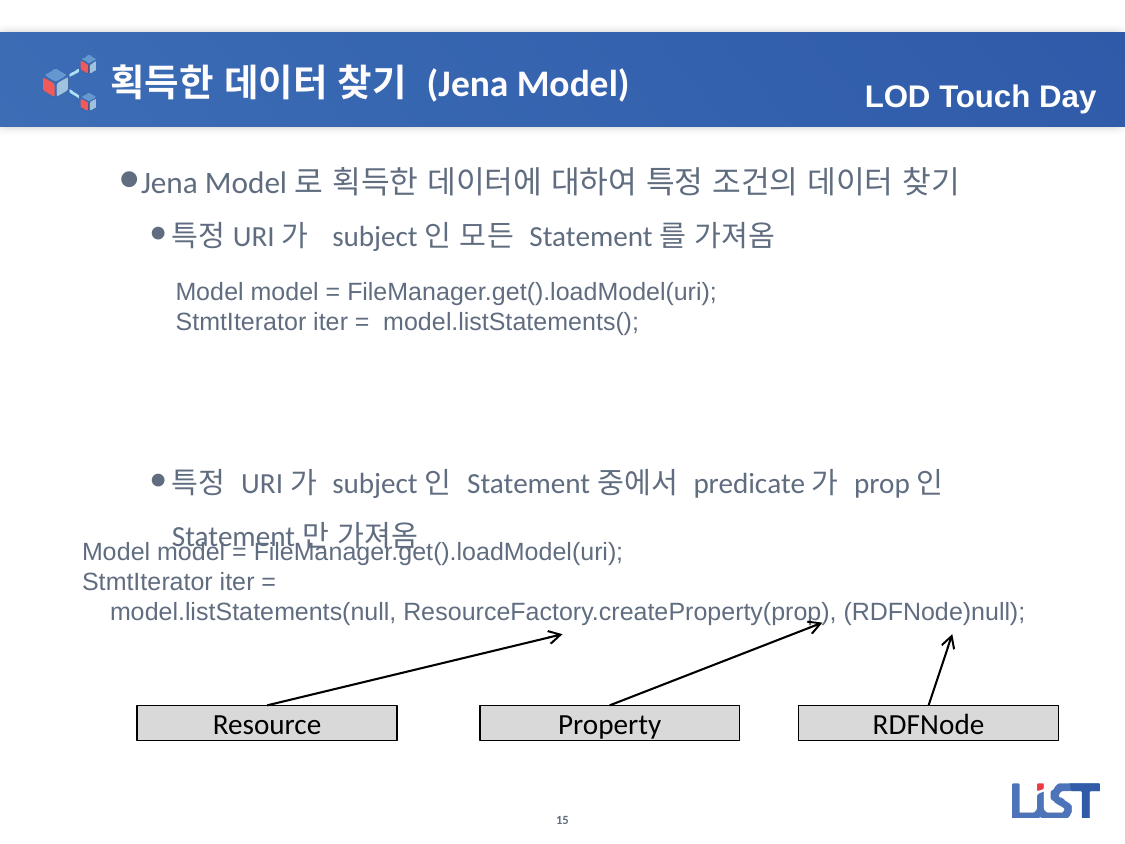

# 획득한 데이터 찾기 (Jena Model)
Jena Model로 획득한 데이터에 대하여 특정 조건의 데이터 찾기
특정URI가  subject인 모든 Statement를 가져옴

특정 URI가 subject인 Statement중에서 predicate가 prop인 Statement만 가져옴

Model model = FileManager.get().loadModel(uri);
StmtIterator iter =  model.listStatements();
Model model = FileManager.get().loadModel(uri);
StmtIterator iter =
    model.listStatements(null, ResourceFactory.createProperty(prop), (RDFNode)null);
Resource
Property
RDFNode
15